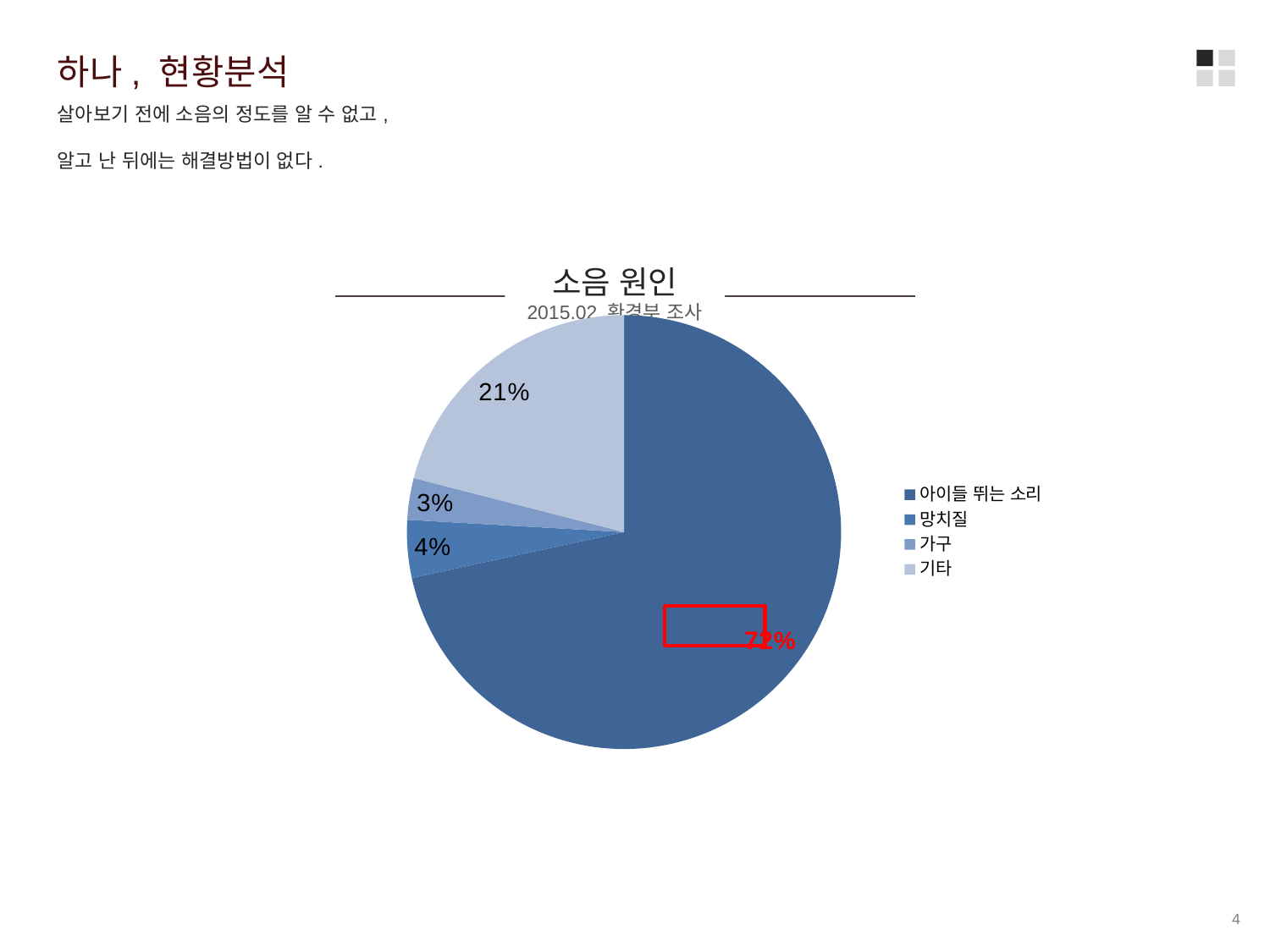

하나, 현황분석

살아보기 전에 소음의 정도를 알 수 없고,

알고 난 뒤에는 해결방법이 없다.
소음 원인
2015.02 환경부 조사

### Chart

| Category | % |
|---|---|
| 아이들 뛰는 소리 | 71.6 |
| 망치질 | 4.3 |
| 가구 | 3.1 |
| 기타 | 21.0 |